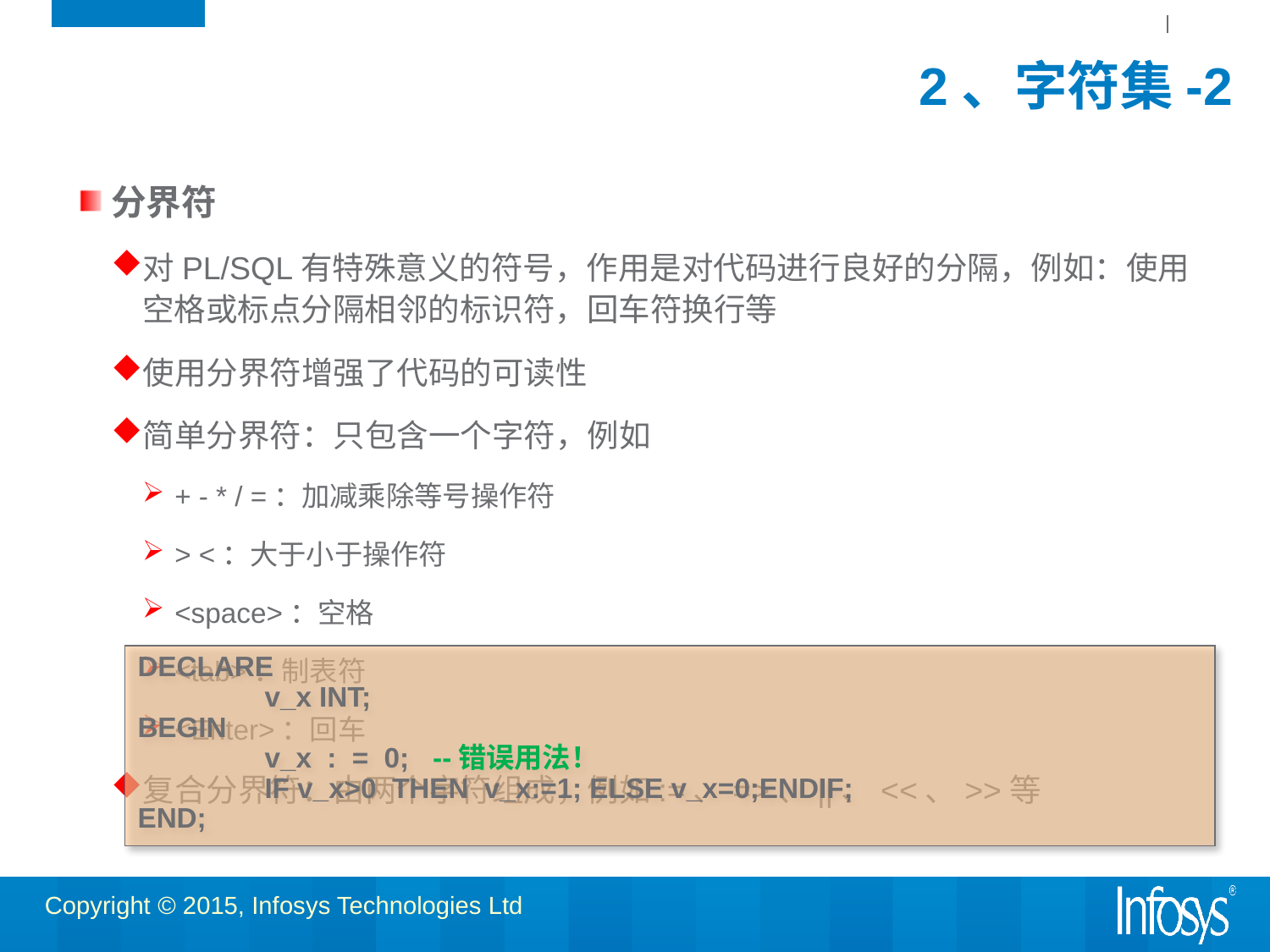

# 2、字符集-2
分界符
对PL/SQL有特殊意义的符号，作用是对代码进行良好的分隔，例如：使用空格或标点分隔相邻的标识符，回车符换行等
使用分界符增强了代码的可读性
简单分界符：只包含一个字符，例如
+ - * / =：加减乘除等号操作符
> <：大于小于操作符
<space>：空格
<tab>：制表符
<Enter>：回车
复合分界符：由两个字符组成，例如:=、=>、||、<<、>>等
DECLARE
	v_x INT;
BEGIN
	v_x  :  =  0;   --错误用法！
	IF v_x>0  THEN  v_x:=1; ELSE v_x=0;ENDIF;
END;